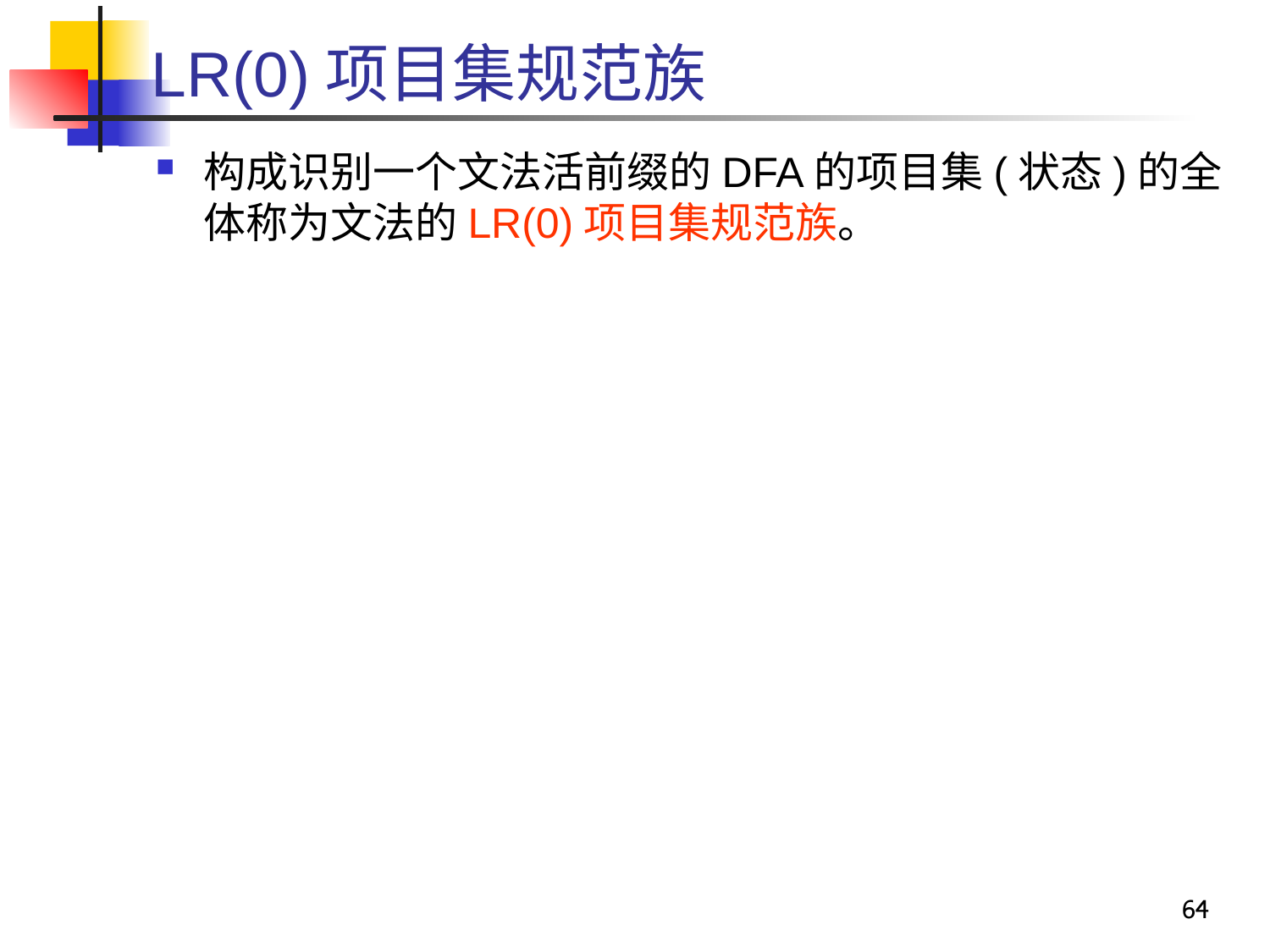

# LR(0)项目集规范族
构成识别一个文法活前缀的DFA的项目集(状态)的全体称为文法的LR(0)项目集规范族。

64